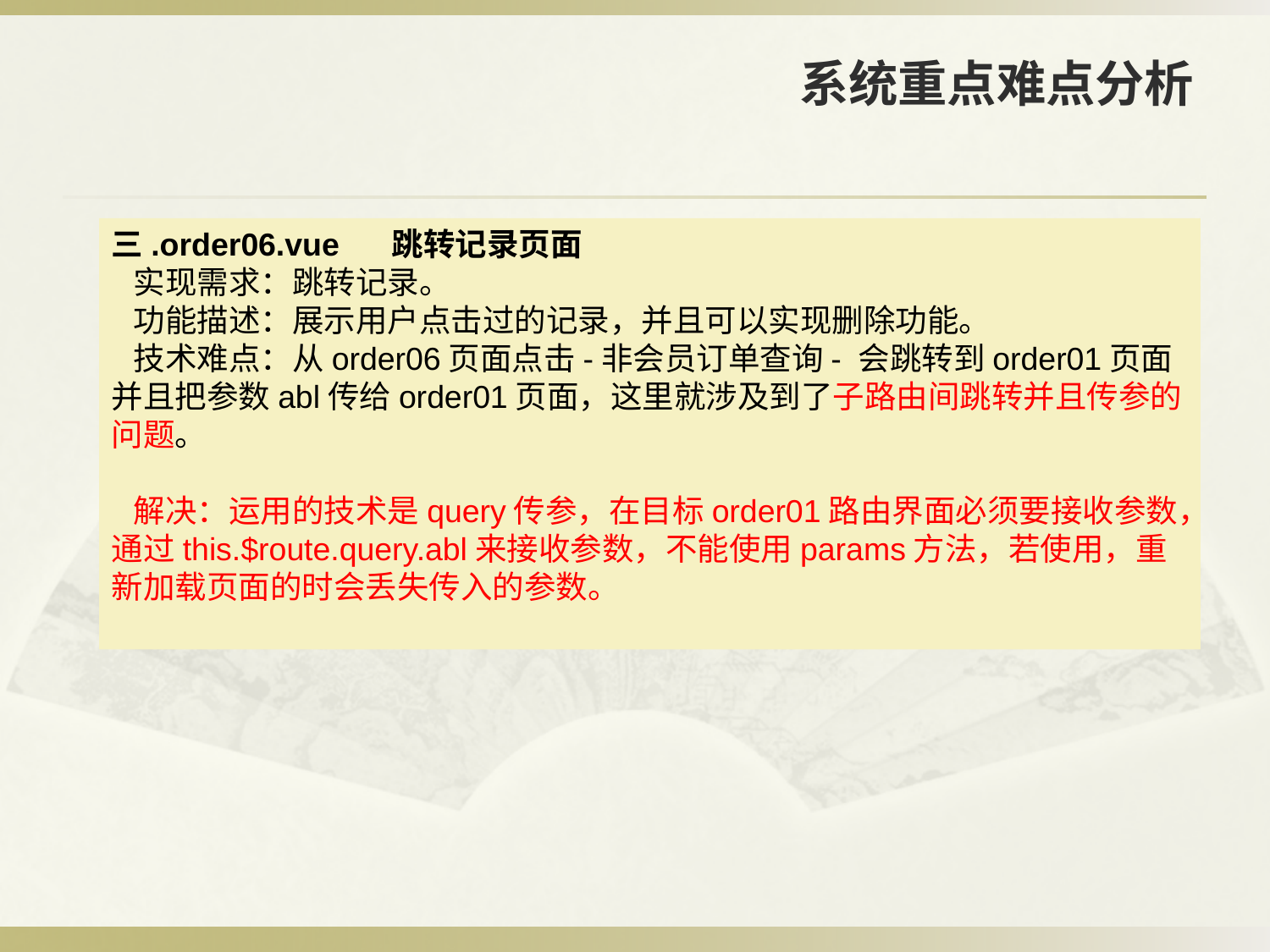

# 系统重点难点分析
三.order06.vue     跳转记录页面
  实现需求：跳转记录。
  功能描述：展示用户点击过的记录，并且可以实现删除功能。
  技术难点：从order06页面点击-非会员订单查询- 会跳转到order01页面并且把参数abl传给order01页面，这里就涉及到了子路由间跳转并且传参的问题。

  解决：运用的技术是query传参，在目标order01路由界面必须要接收参数，通过this.$route.query.abl来接收参数，不能使用params方法，若使用，重新加载页面的时会丢失传入的参数。